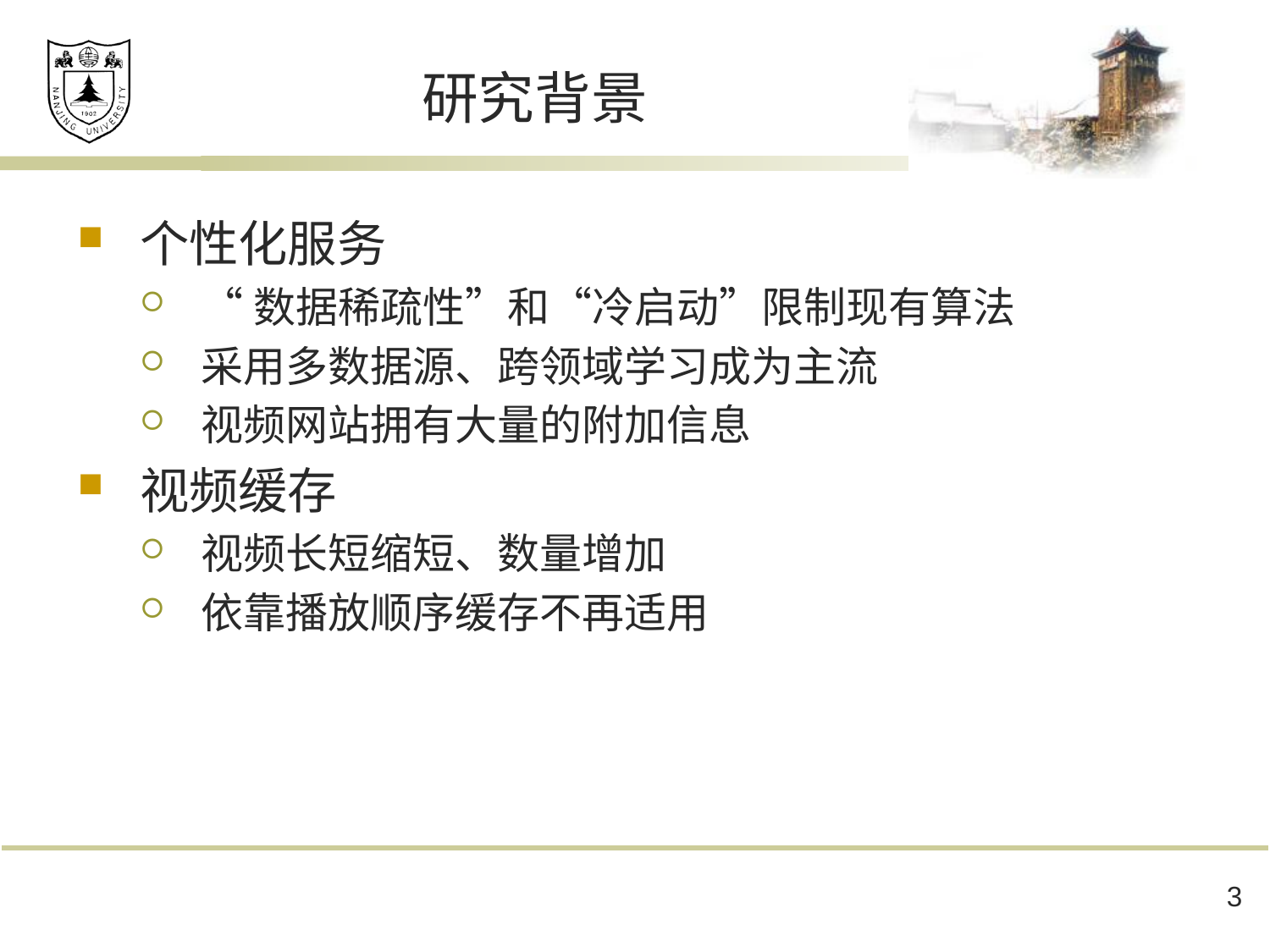

# 研究背景
个性化服务
“数据稀疏性”和“冷启动”限制现有算法
采用多数据源、跨领域学习成为主流
视频网站拥有大量的附加信息
视频缓存
视频长短缩短、数量增加
依靠播放顺序缓存不再适用
3